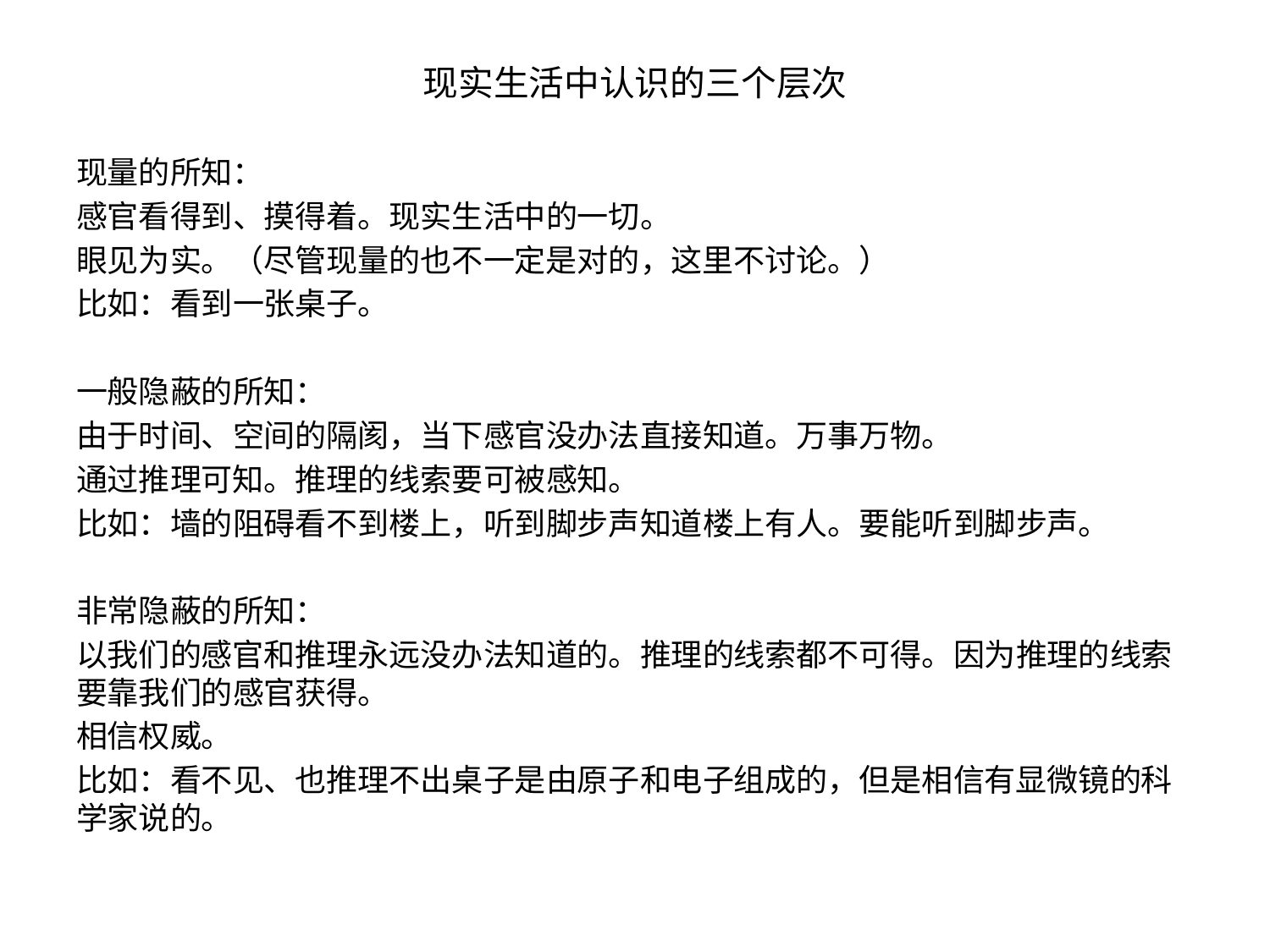

# 现实生活中认识的三个层次
现量的所知：
感官看得到、摸得着。现实生活中的一切。
眼见为实。（尽管现量的也不一定是对的，这里不讨论。）
比如：看到一张桌子。

一般隐蔽的所知：
由于时间、空间的隔阂，当下感官没办法直接知道。万事万物。
通过推理可知。推理的线索要可被感知。
比如：墙的阻碍看不到楼上，听到脚步声知道楼上有人。要能听到脚步声。

非常隐蔽的所知：
以我们的感官和推理永远没办法知道的。推理的线索都不可得。因为推理的线索要靠我们的感官获得。
相信权威。
比如：看不见、也推理不出桌子是由原子和电子组成的，但是相信有显微镜的科学家说的。